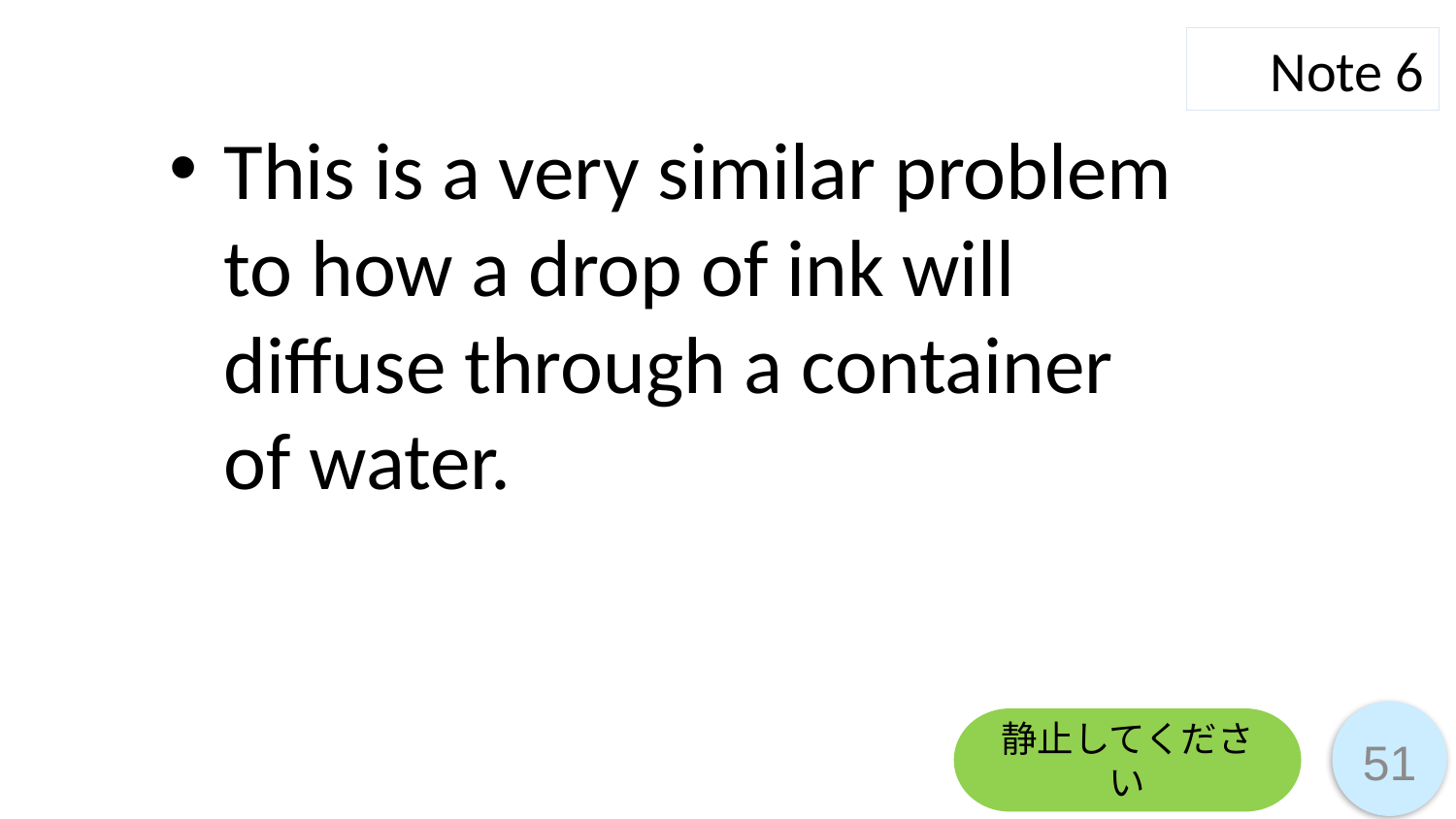

Note 6
This is a very similar problem to how a drop of ink will diffuse through a container of water.
静止してください
51